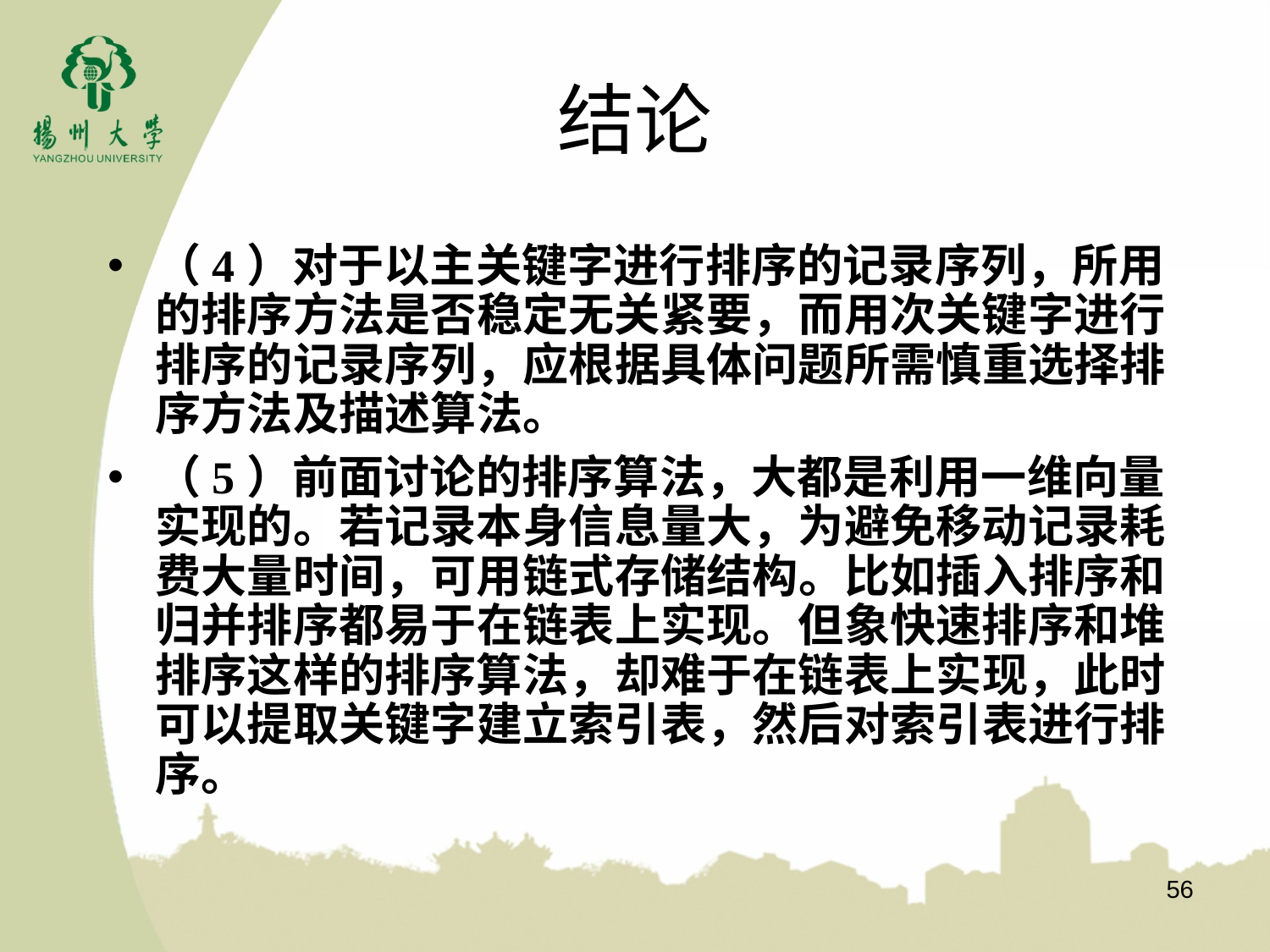

# 结论
（4）对于以主关键字进行排序的记录序列，所用的排序方法是否稳定无关紧要，而用次关键字进行排序的记录序列，应根据具体问题所需慎重选择排序方法及描述算法。
（5）前面讨论的排序算法，大都是利用一维向量实现的。若记录本身信息量大，为避免移动记录耗费大量时间，可用链式存储结构。比如插入排序和归并排序都易于在链表上实现。但象快速排序和堆排序这样的排序算法，却难于在链表上实现，此时可以提取关键字建立索引表，然后对索引表进行排序。

56